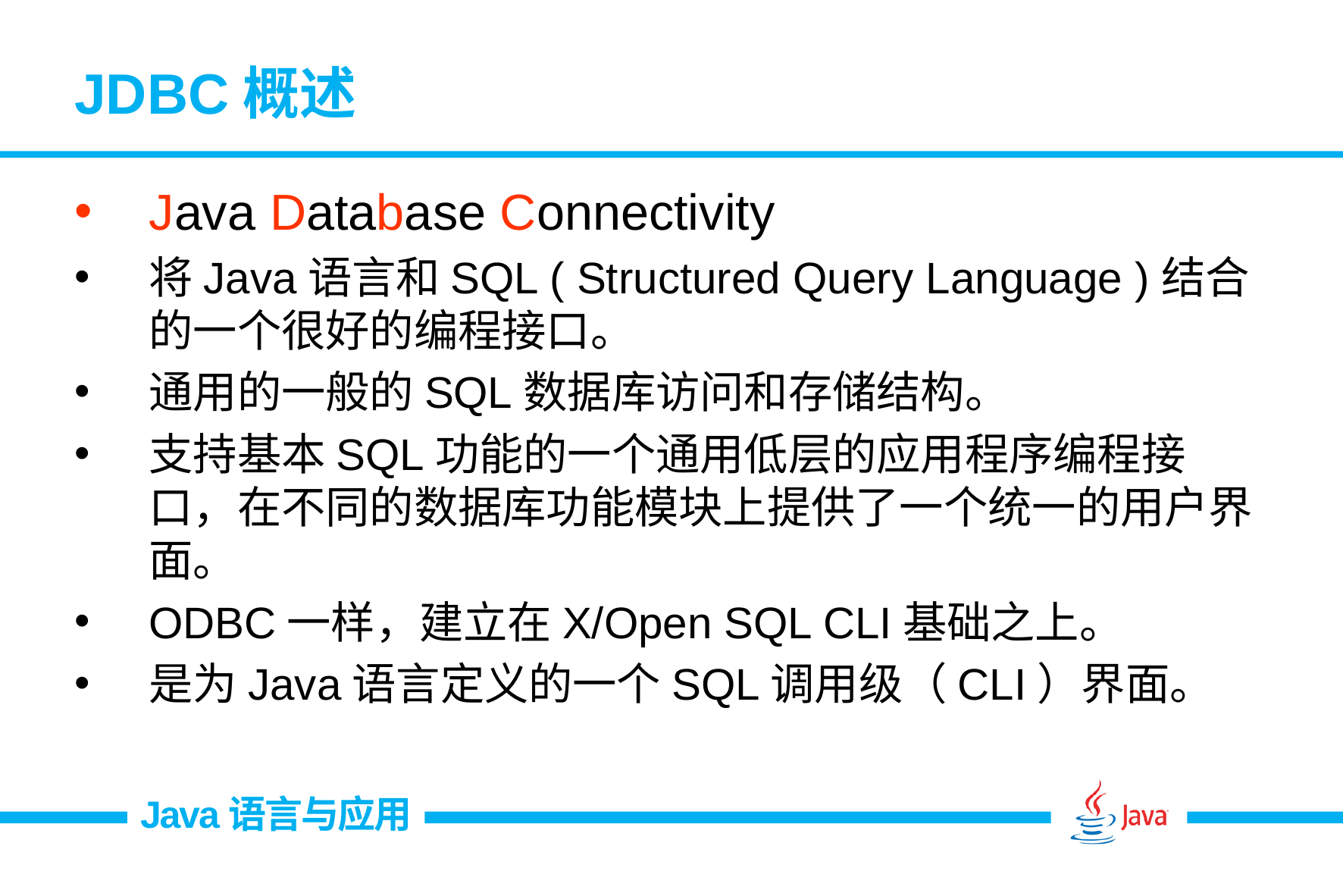

JDBC概述
Java Database Connectivity
将Java语言和SQL ( Structured Query Language )结合的一个很好的编程接口。
通用的一般的SQL数据库访问和存储结构。
支持基本SQL功能的一个通用低层的应用程序编程接口，在不同的数据库功能模块上提供了一个统一的用户界面。
ODBC一样，建立在X/Open SQL CLI基础之上。
是为Java语言定义的一个SQL调用级（CLI）界面。